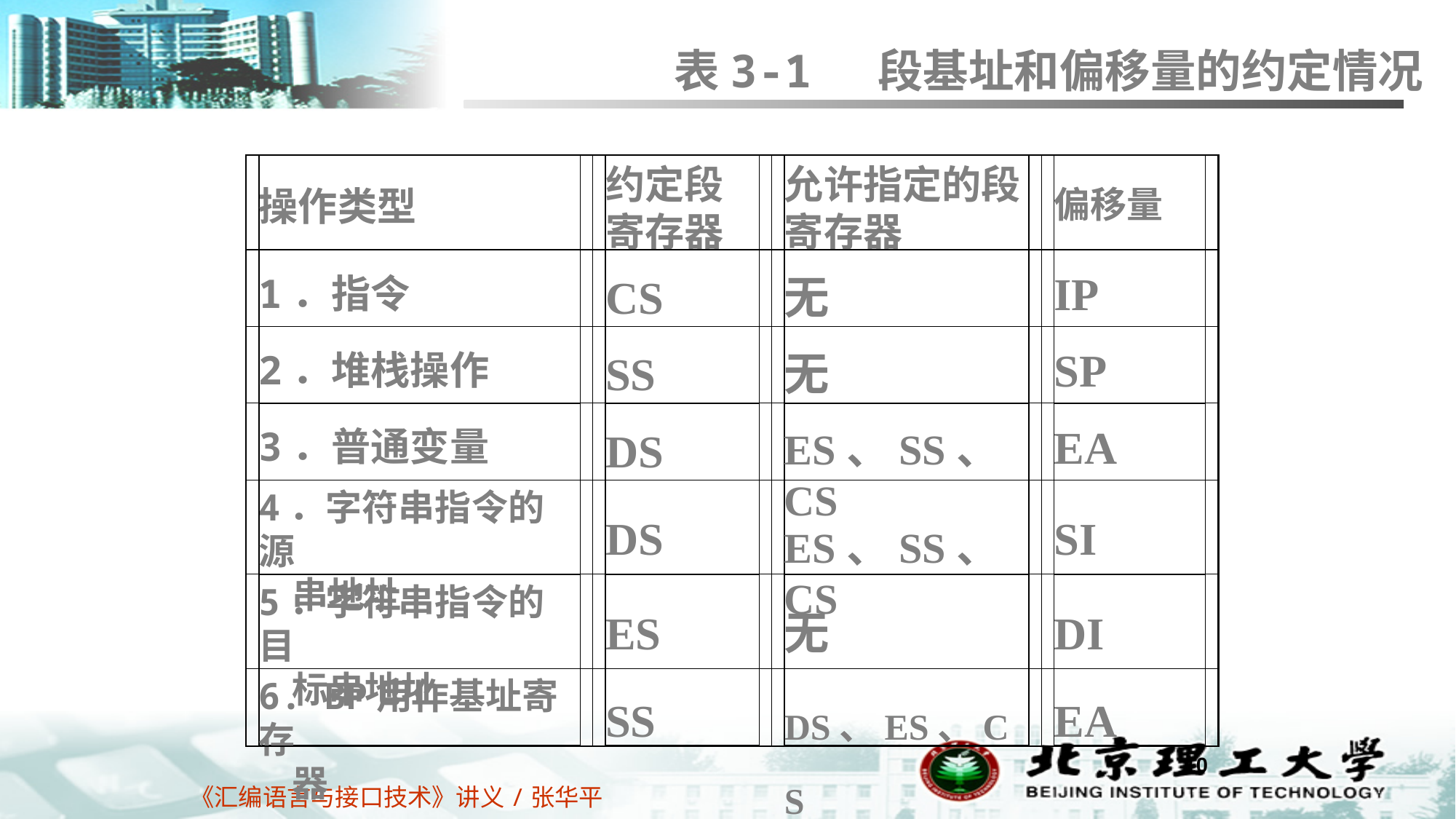

表3-1  段基址和偏移量的约定情况

操作类型

约定段寄存器

允许指定的段寄存器

偏移量

1．指令

CS

无

IP

2．堆栈操作

SS

无

SP

3．普通变量

DS

ES、SS、CS

EA

4．字符串指令的源
   串地址

DS

ES、SS、CS

SI

5．字符串指令的目
   标串地址

ES

无

DI

6. BP用作基址寄存
   器

SS

DS、ES、CS

EA
10